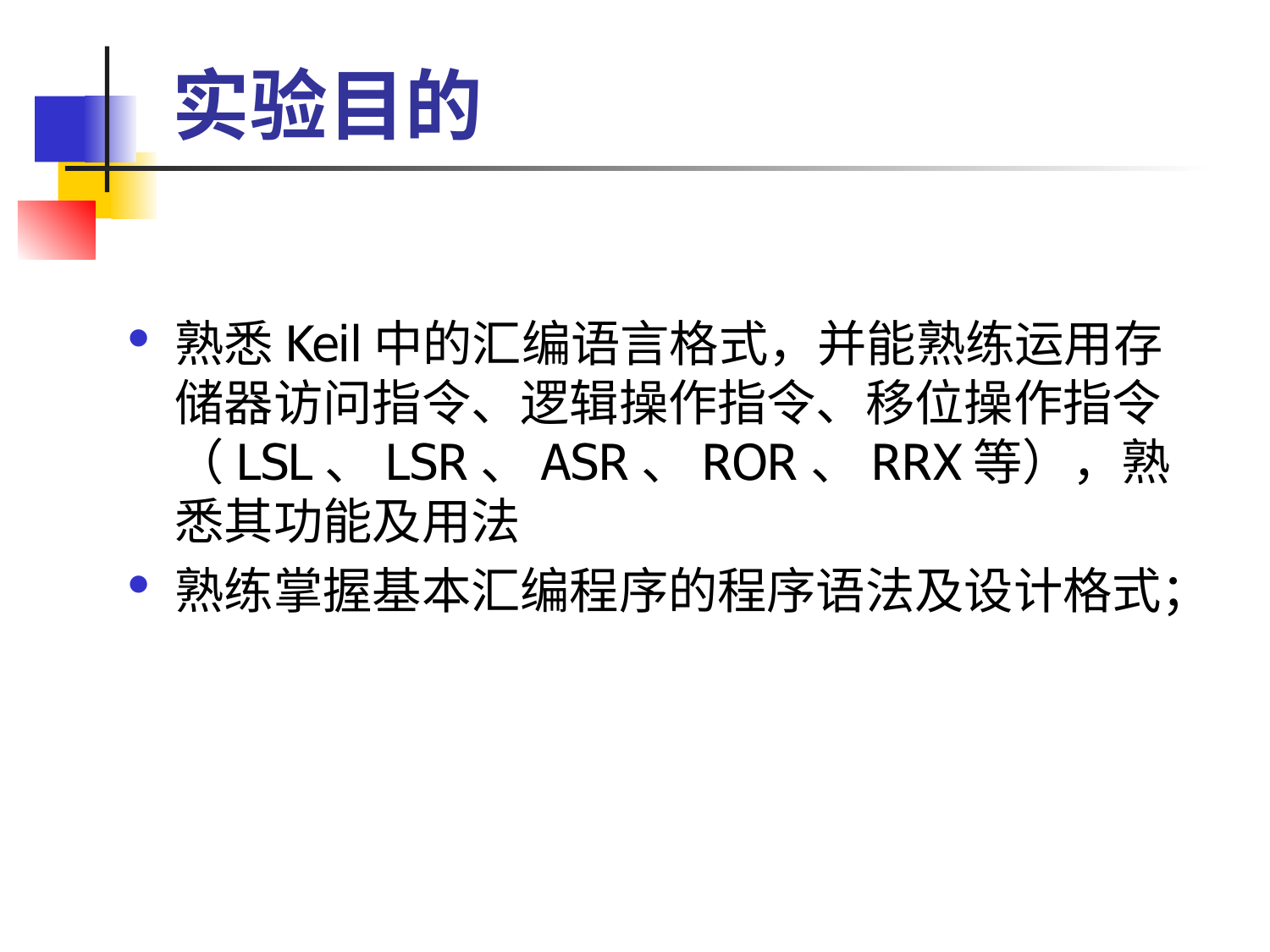

# 实验目的
熟悉Keil中的汇编语言格式，并能熟练运用存储器访问指令、逻辑操作指令、移位操作指令（LSL、LSR、ASR、ROR、RRX等），熟悉其功能及用法
熟练掌握基本汇编程序的程序语法及设计格式；

2